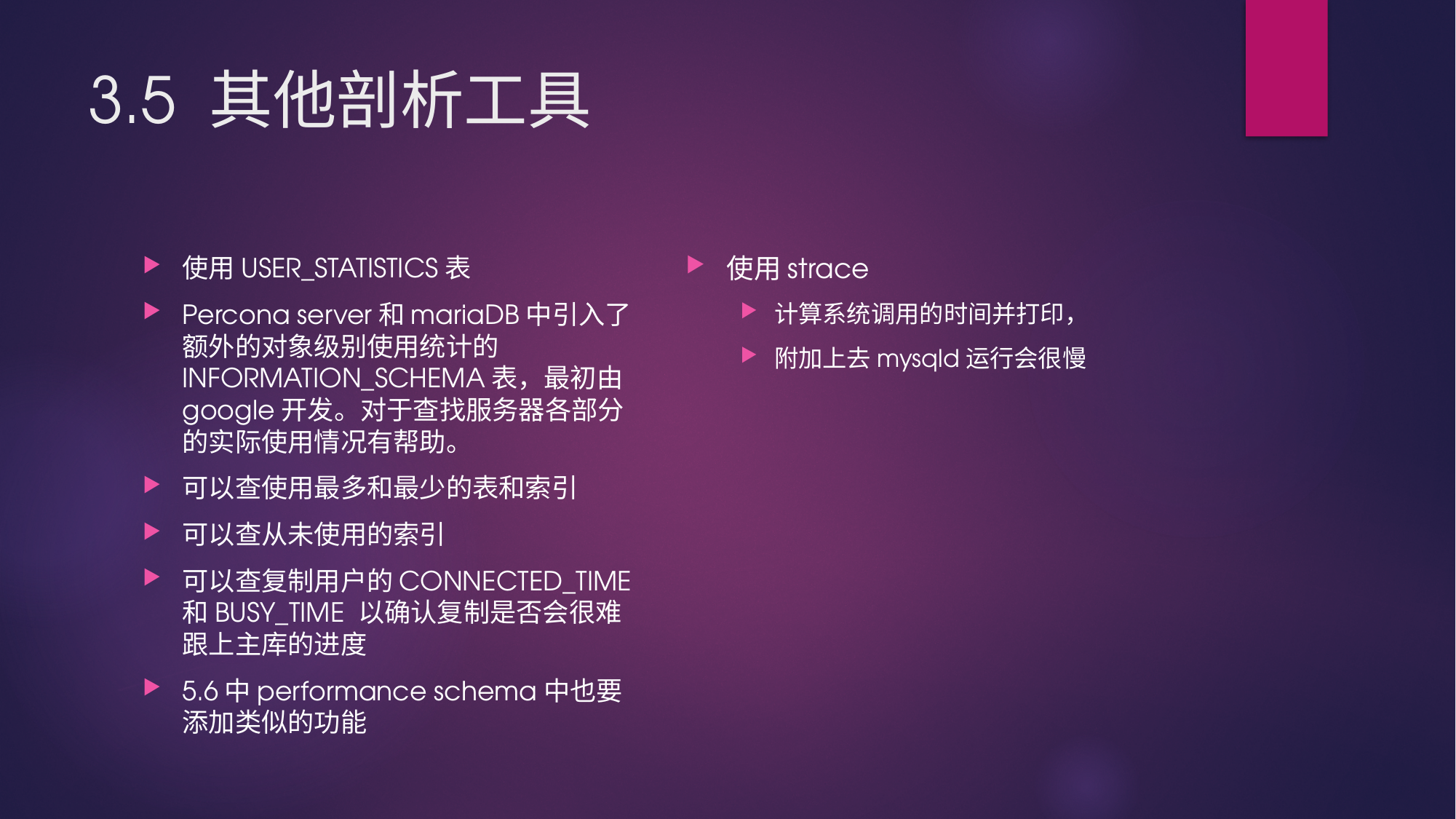

# 3.5 其他剖析工具
使用strace
计算系统调用的时间并打印，
附加上去mysqld运行会很慢
使用USER_STATISTICS表
Percona server和mariaDB中引入了额外的对象级别使用统计的INFORMATION_SCHEMA表，最初由google开发。对于查找服务器各部分的实际使用情况有帮助。
可以查使用最多和最少的表和索引
可以查从未使用的索引
可以查复制用户的CONNECTED_TIME和BUSY_TIME 以确认复制是否会很难跟上主库的进度
5.6中performance schema中也要添加类似的功能